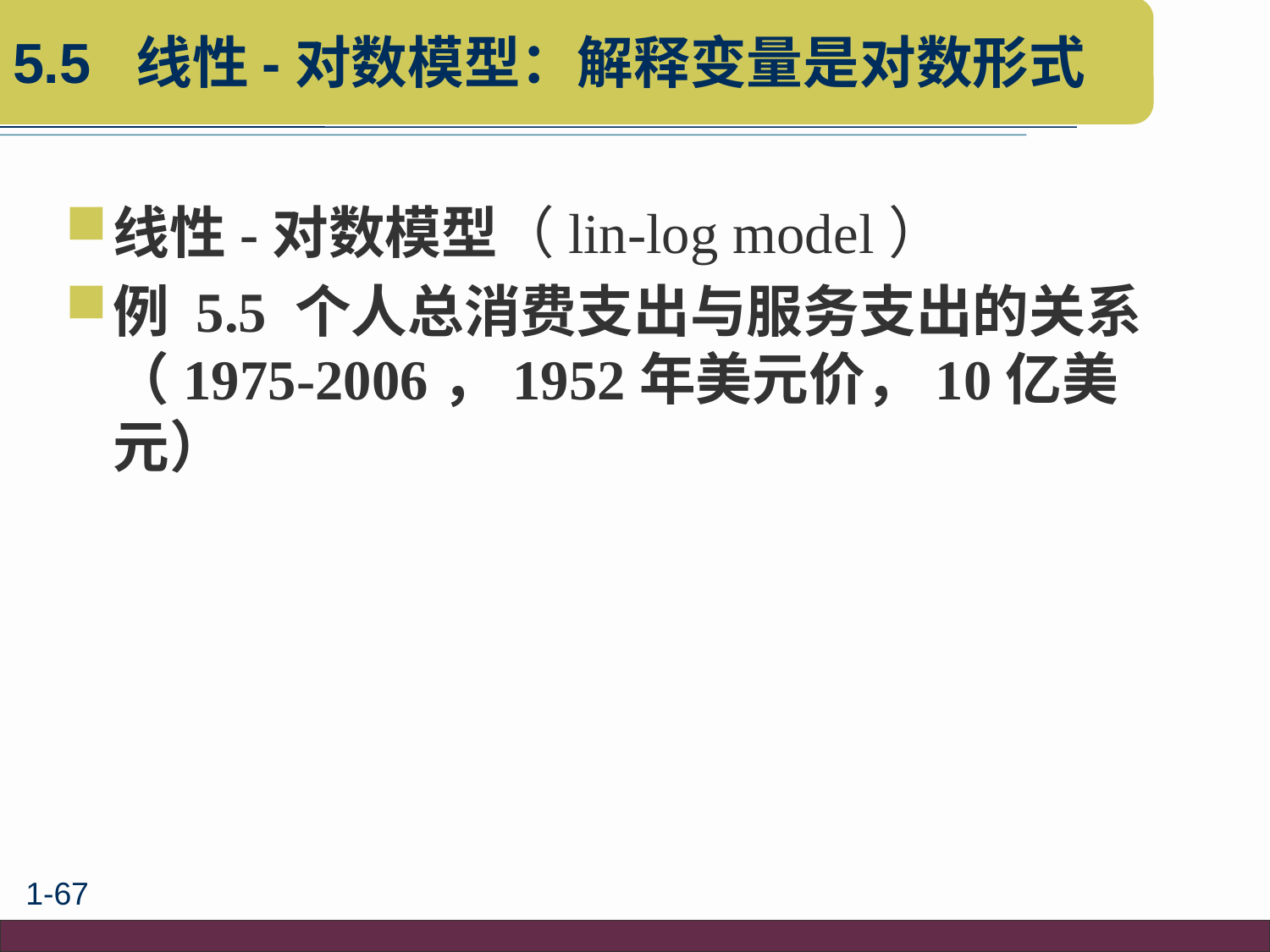

# 5.5  线性-对数模型：解释变量是对数形式
线性-对数模型（lin-log model）
例 5.5 个人总消费支出与服务支出的关系（1975-2006，1952年美元价，10亿美元）